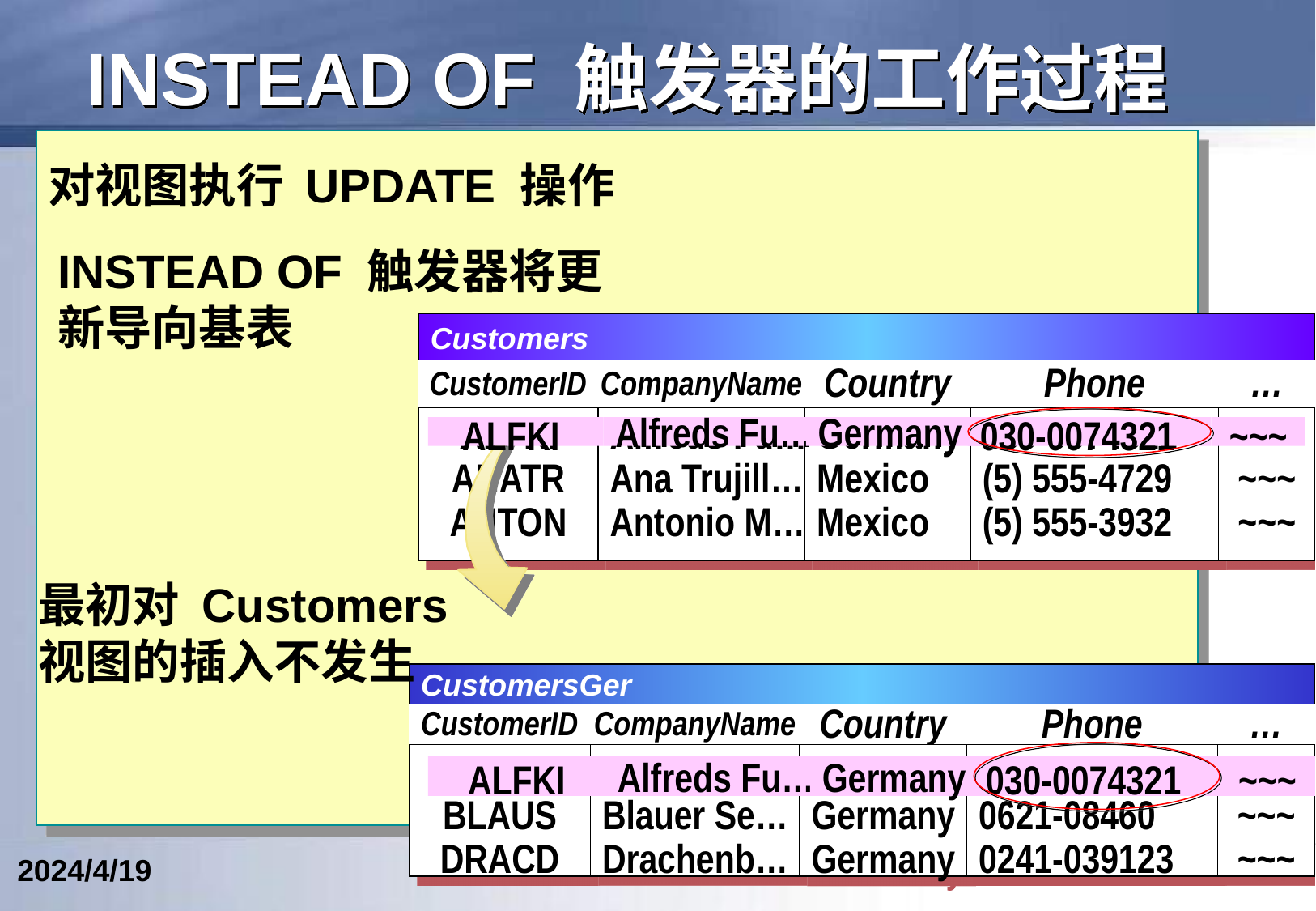

# INSTEAD OF 触发器的工作过程

对视图执行 UPDATE 操作
INSTEAD OF 触发器将更新导向基表
Customers
CustomerID
CompanyName
Country
Phone
…
ALFKI
ANATR
ANTON

Alfreds Fu…
Ana Trujill…
Antonio M…
Germany
Mexico
Mexico
030-0074321
(5) 555-4729
(5) 555-3932
~~~
~~~
~~~

ALFKI
Alfreds Fu…
Germany
030-0074321
~~~

最初对 Customers 视图的插入不发生
CustomersGer
CustomerID
CompanyName
Country
Phone
…
ALFKI
BLAUS
DRACD

Alfreds Fu…
Blauer Se…
Drachenb…
Germany
Germany
Germany
030-0074321
0621-08460
0241-039123
~~~
~~~
~~~

ALFKI
Alfreds Fu…
Germany
030-0074321
~~~
64
2024/4/19